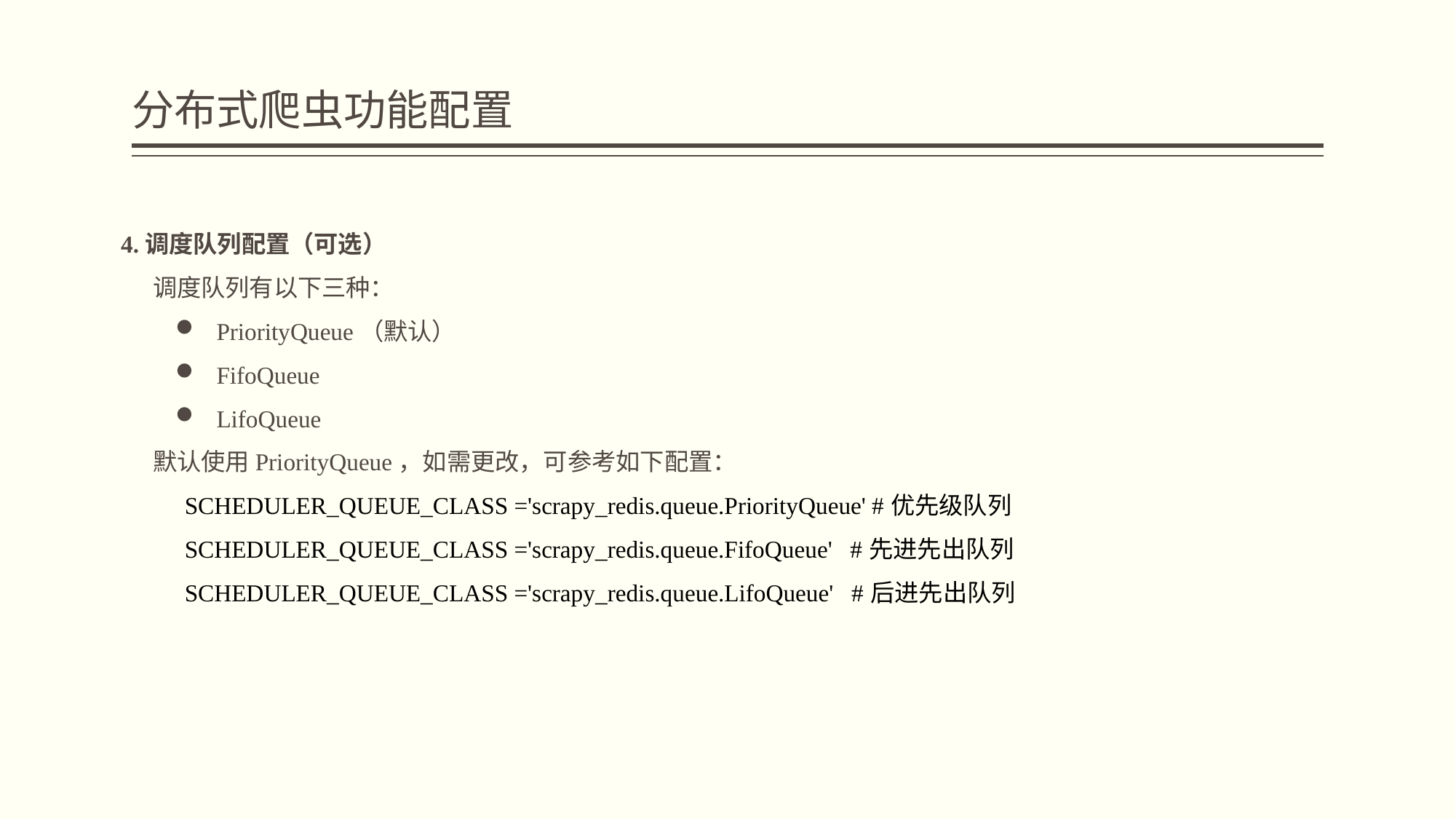

# 分布式爬虫功能配置
4.调度队列配置（可选）
调度队列有以下三种：
PriorityQueue（默认）
FifoQueue
LifoQueue
默认使用PriorityQueue，如需更改，可参考如下配置：
SCHEDULER_QUEUE_CLASS ='scrapy_redis.queue.PriorityQueue' #优先级队列
SCHEDULER_QUEUE_CLASS ='scrapy_redis.queue.FifoQueue'   #先进先出队列
SCHEDULER_QUEUE_CLASS ='scrapy_redis.queue.LifoQueue'   #后进先出队列